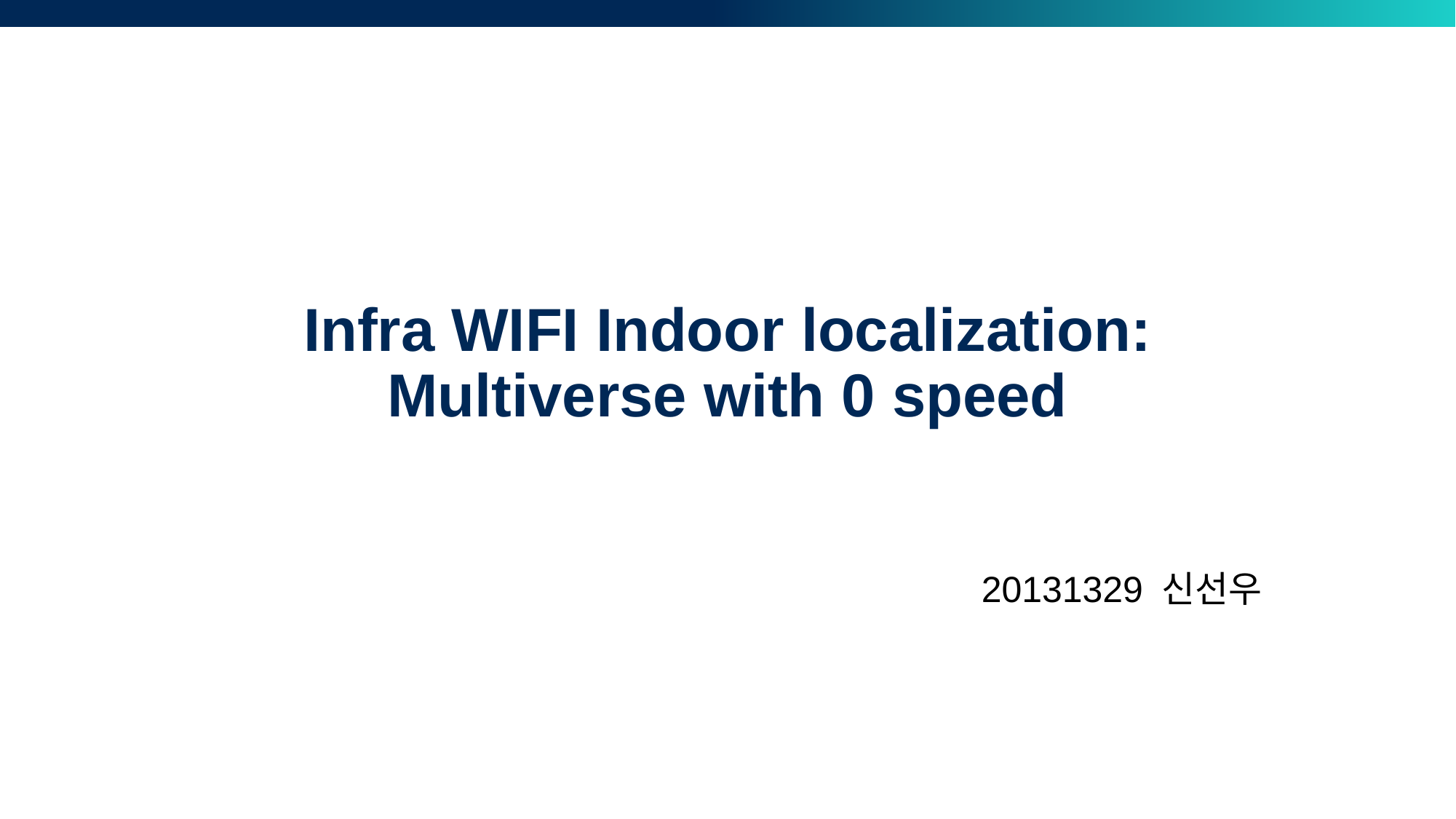

# Infra WIFI Indoor localization: Multiverse with 0 speed

20131329 신선우